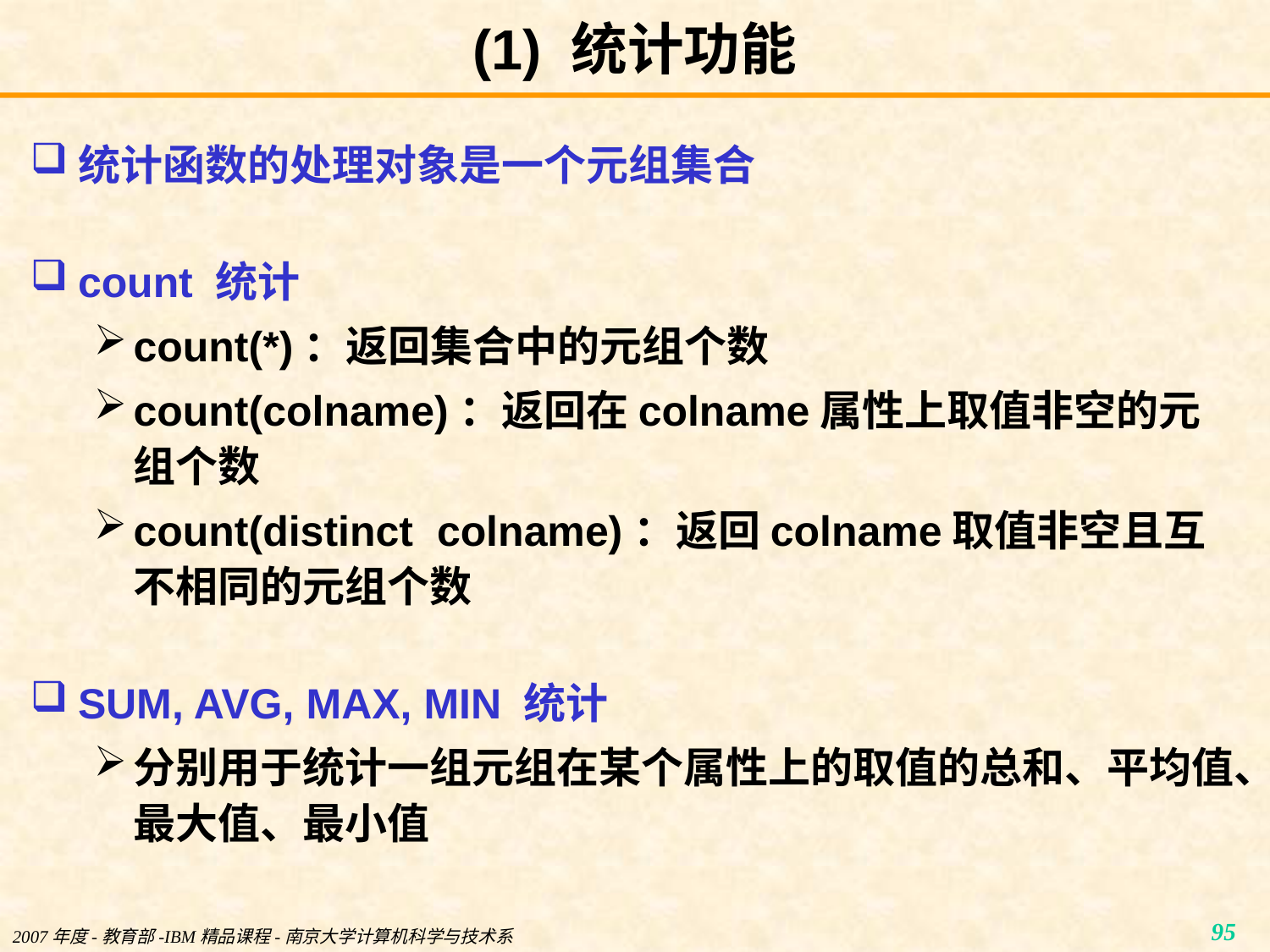

# (1) 统计功能
统计函数的处理对象是一个元组集合

count 统计
count(*)：返回集合中的元组个数
count(colname)：返回在colname属性上取值非空的元组个数
count(distinct  colname)：返回colname取值非空且互不相同的元组个数

SUM, AVG, MAX, MIN 统计
分别用于统计一组元组在某个属性上的取值的总和、平均值、最大值、最小值
95
2007年度-教育部-IBM精品课程-南京大学计算机科学与技术系